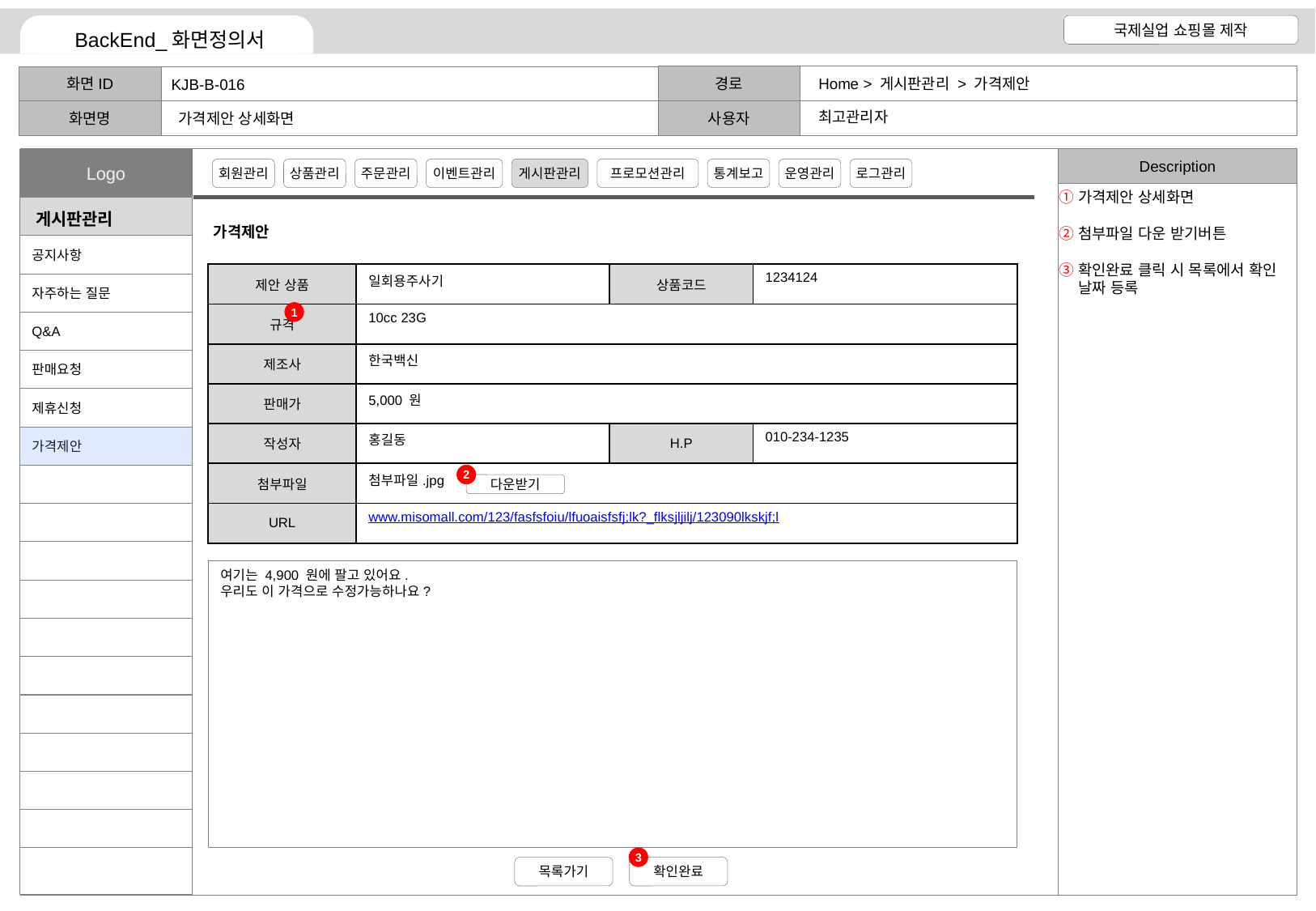

Home > 게시판관리 > 가격제안
KJB-B-016
최고관리자
가격제안 상세화면
가격제안 상세화면

첨부파일 다운 받기버튼

확인완료 클릭 시 목록에서 확인 날짜 등록
가격제안
| 제안 상품 | 일회용주사기 | 상품코드 | 1234124 |
| --- | --- | --- | --- |
| 규격 | 10cc 23G |  |  |
| 제조사 | 한국백신 |  |  |
| 판매가 | 5,000 원 |  |  |
| 작성자 | 홍길동 | H.P | 010-234-1235 |
| 첨부파일 | 첨부파일.jpg |  |  |
| URL | www.misomall.com/123/fasfsfoiu/lfuoaisfsfj;lk?\_flksjljilj/123090lkskjf;l |  |  |
1

2
다운받기
여기는 4,900 원에 팔고 있어요.
우리도 이 가격으로 수정가능하나요?
3
목록가기
확인완료